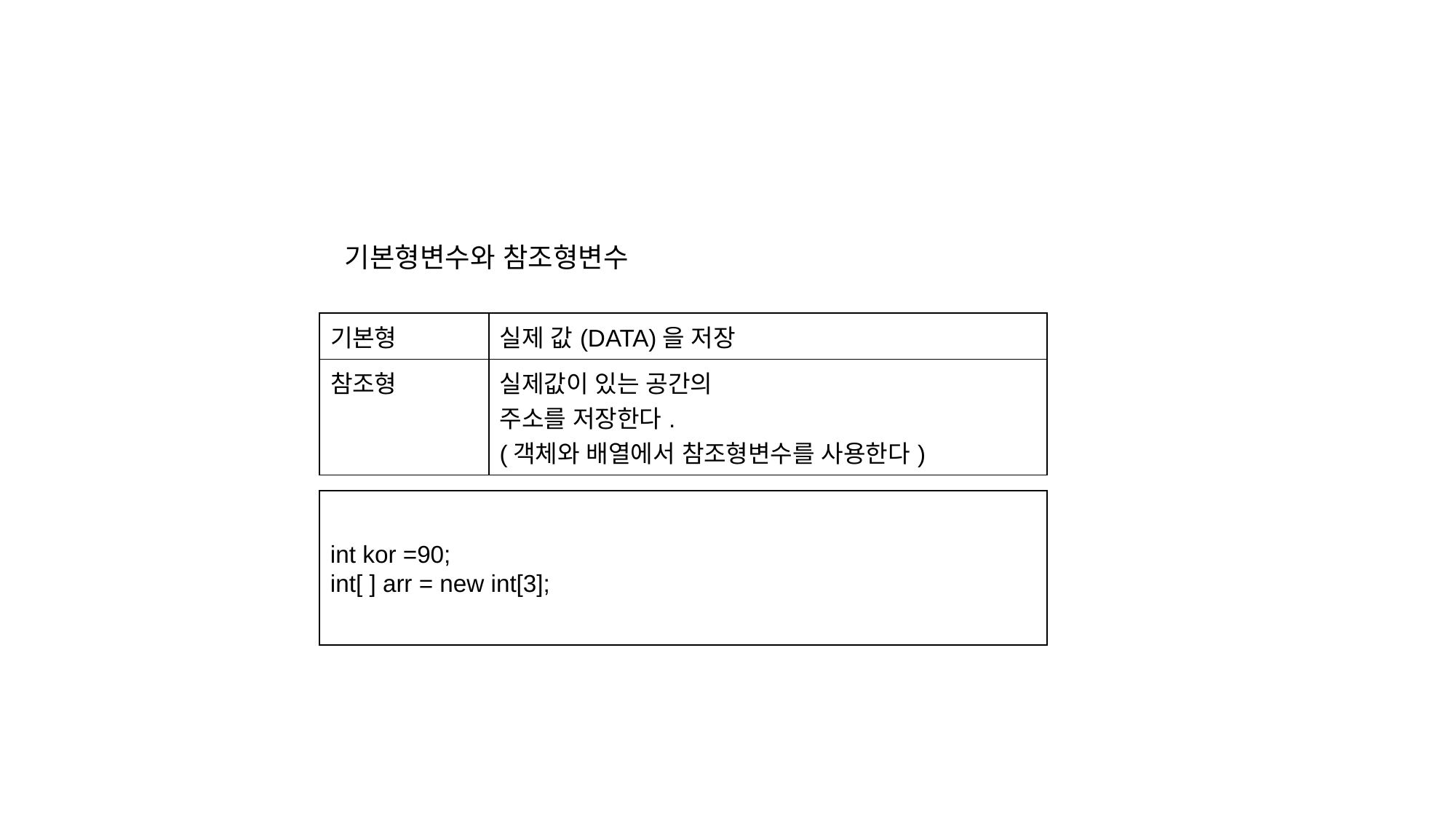

기본형변수와 참조형변수
| 기본형 | 실제 값(DATA)을 저장 |
| --- | --- |
| 참조형 | 실제값이 있는 공간의 주소를 저장한다. (객체와 배열에서 참조형변수를 사용한다) |
int kor =90;
int[ ] arr = new int[3];